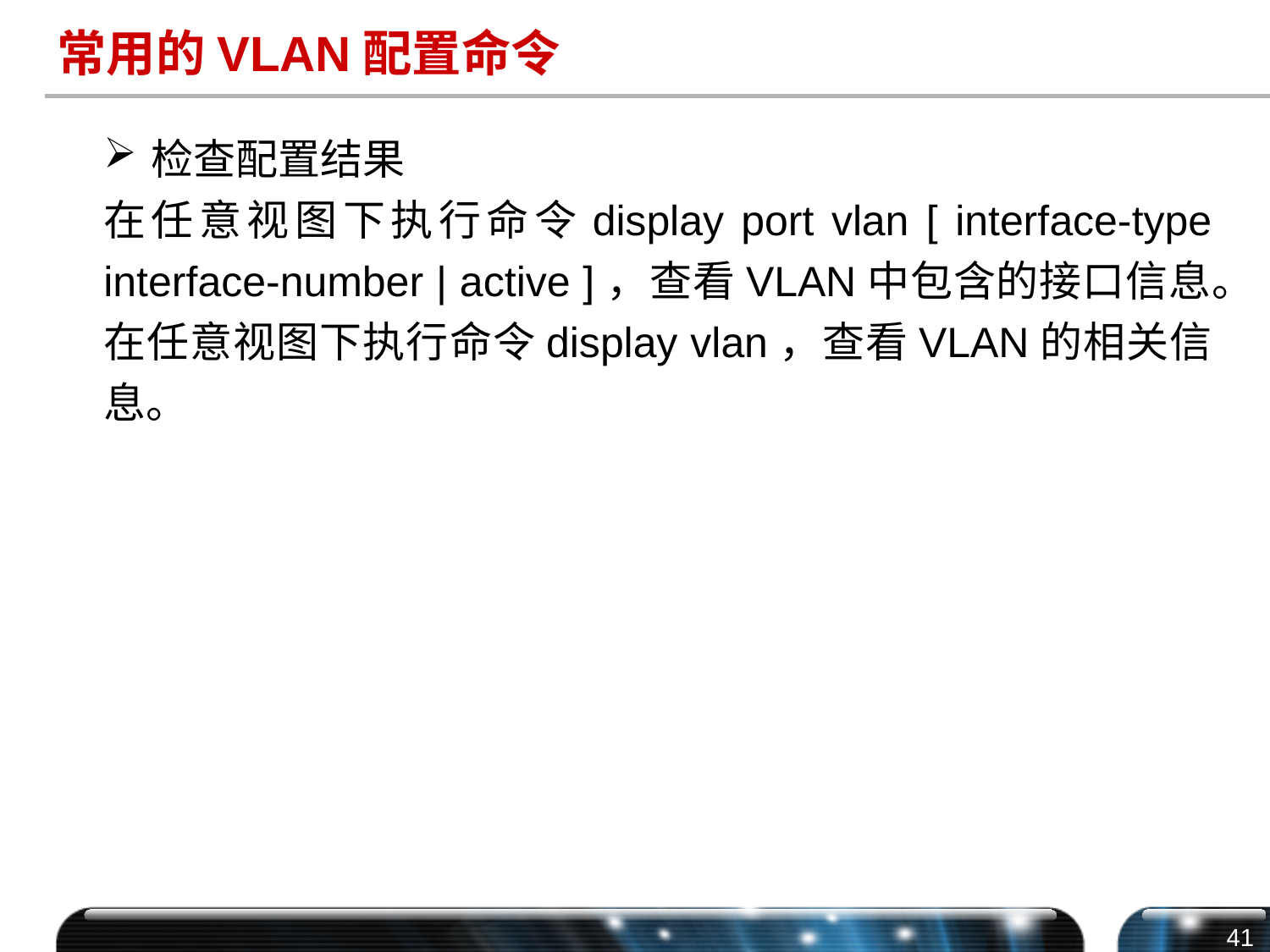

# 常用的VLAN配置命令
检查配置结果
在任意视图下执行命令display port vlan [ interface-type interface-number | active ]，查看VLAN中包含的接口信息。
在任意视图下执行命令display vlan，查看VLAN的相关信息。